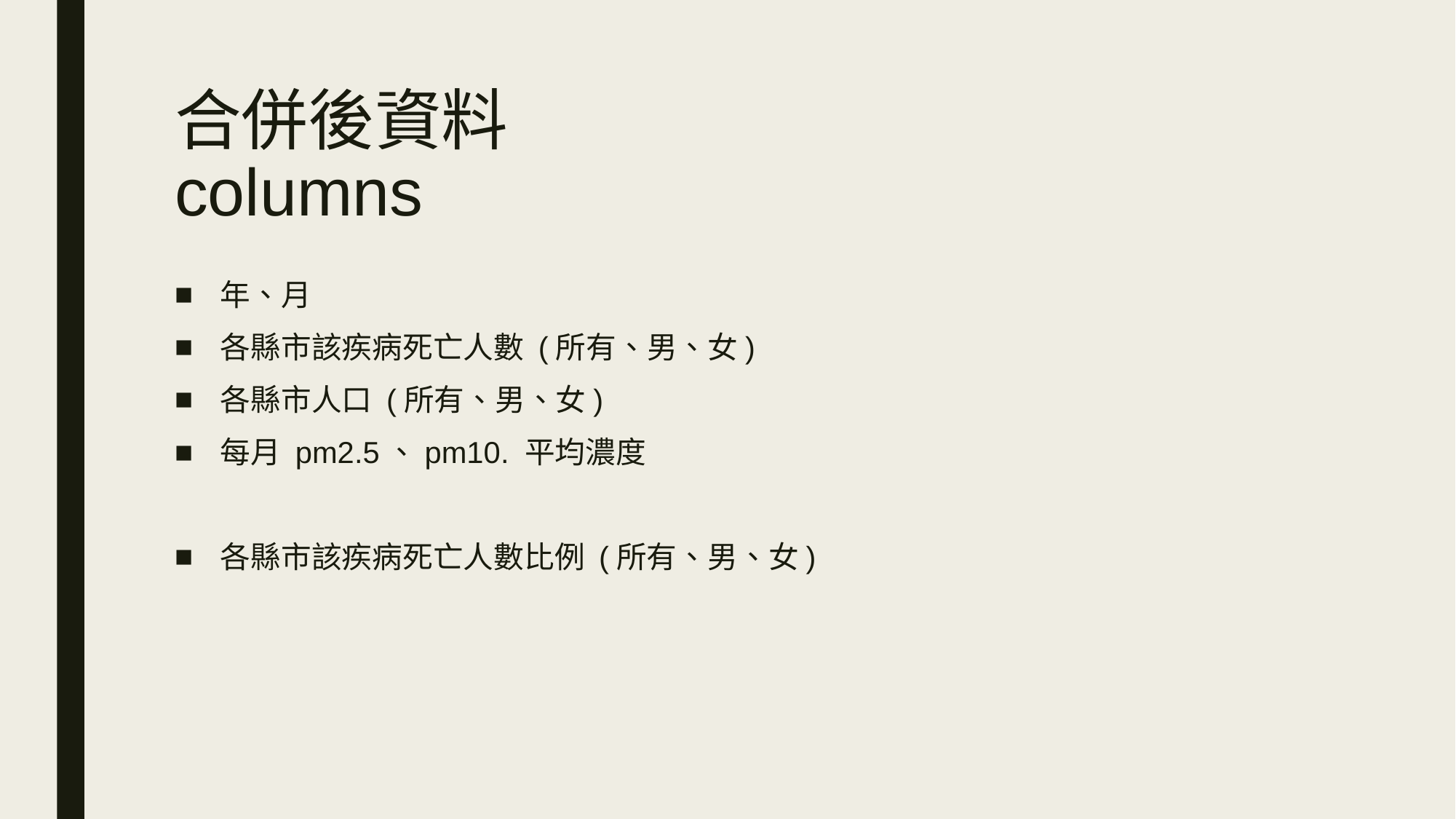

# 合併後資料 columns
年、月
各縣市該疾病死亡人數 (所有、男、女)
各縣市人口 (所有、男、女)
每月 pm2.5、pm10. 平均濃度

各縣市該疾病死亡人數比例 (所有、男、女)